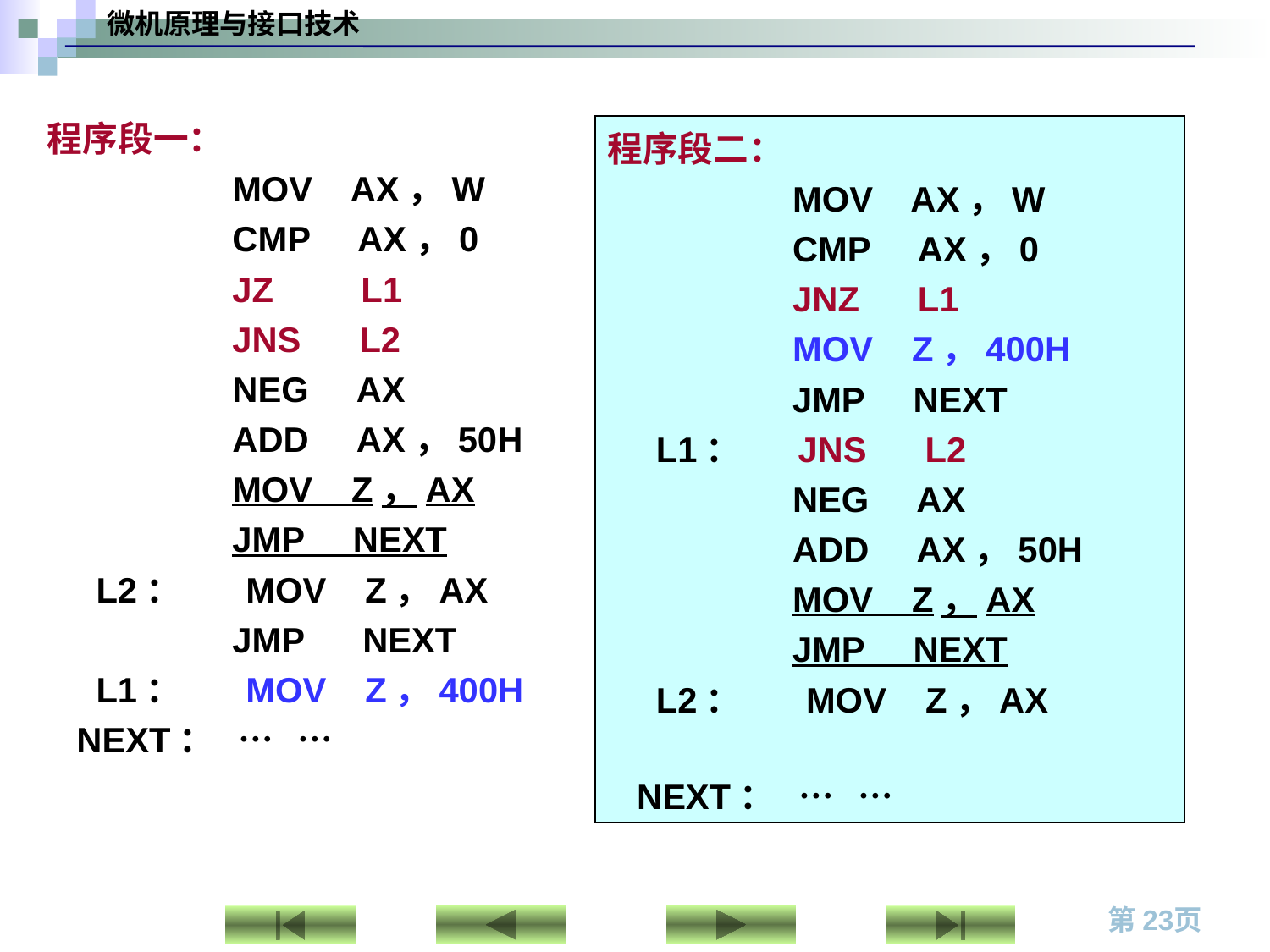

程序段一：
                   MOV    AX，W
                   CMP     AX，0
                   JZ         L1
                   JNS      L2
                   NEG     AX
                   ADD     AX，50H
                   MOV    Z，AX
                   JMP     NEXT
     L2：       MOV    Z，AX
                   JMP      NEXT
     L1：       MOV    Z，400H
   NEXT：   …   …
程序段二：
                   MOV    AX，W
                   CMP     AX，0
                   JNZ      L1
                   MOV    Z，400H
                   JMP     NEXT
     L1：      JNS      L2
                   NEG     AX
                   ADD     AX，50H
                   MOV    Z，AX
                   JMP     NEXT
     L2：       MOV    Z，AX
   NEXT：   …   …